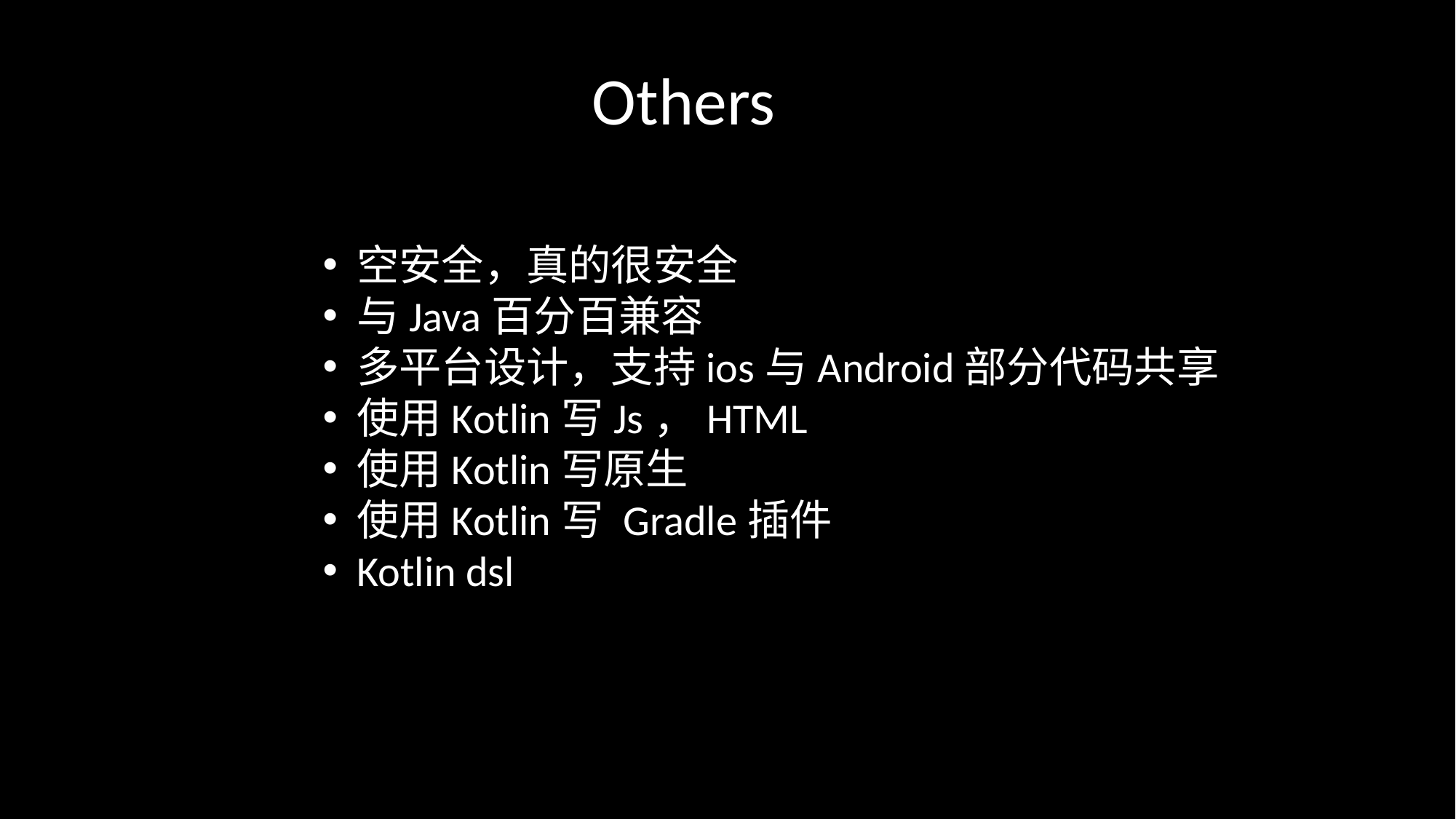

Others
空安全，真的很安全
与Java百分百兼容
多平台设计，支持ios与Android部分代码共享
使用Kotlin写Js，HTML
使用Kotlin写原生
使用Kotlin写 Gradle插件
Kotlin dsl